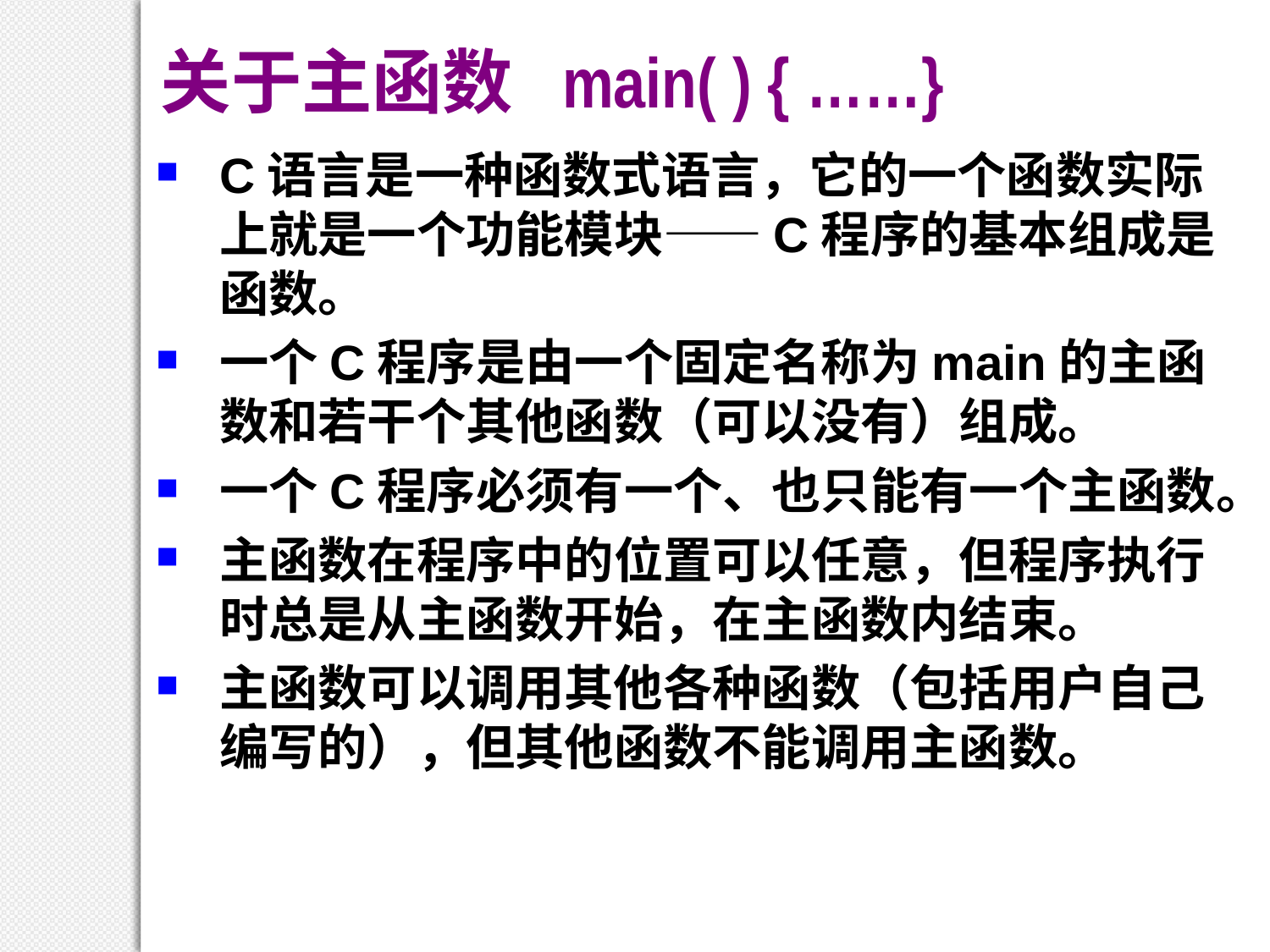

关于主函数  main( ) { ……}
C语言是一种函数式语言，它的一个函数实际上就是一个功能模块——C程序的基本组成是函数。
一个C程序是由一个固定名称为main的主函数和若干个其他函数（可以没有）组成。
一个C程序必须有一个、也只能有一个主函数。
主函数在程序中的位置可以任意，但程序执行时总是从主函数开始，在主函数内结束。
主函数可以调用其他各种函数（包括用户自己编写的），但其他函数不能调用主函数。
40